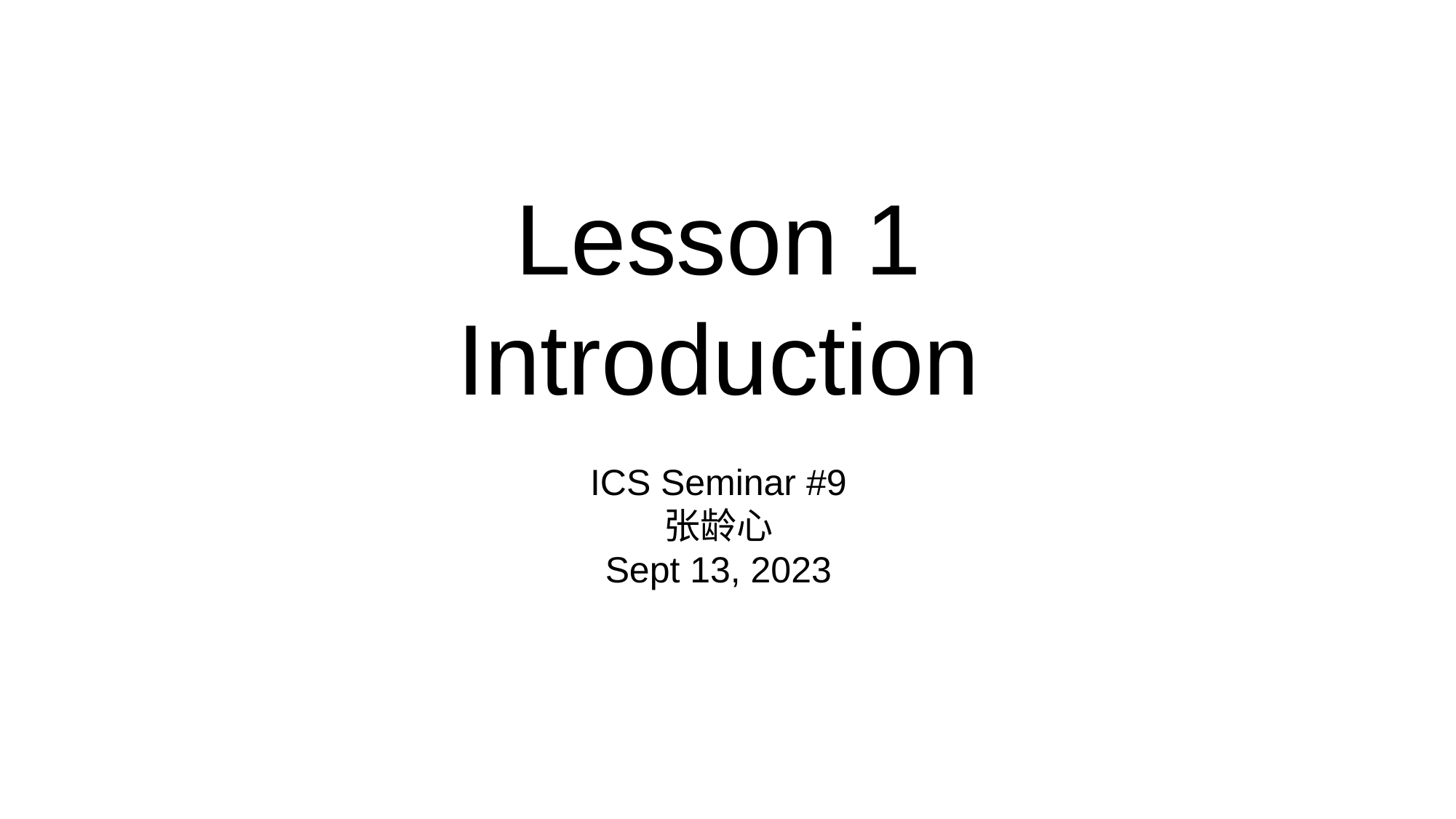

Lesson 1
Introduction

ICS Seminar #9
张龄心
Sept 13, 2023